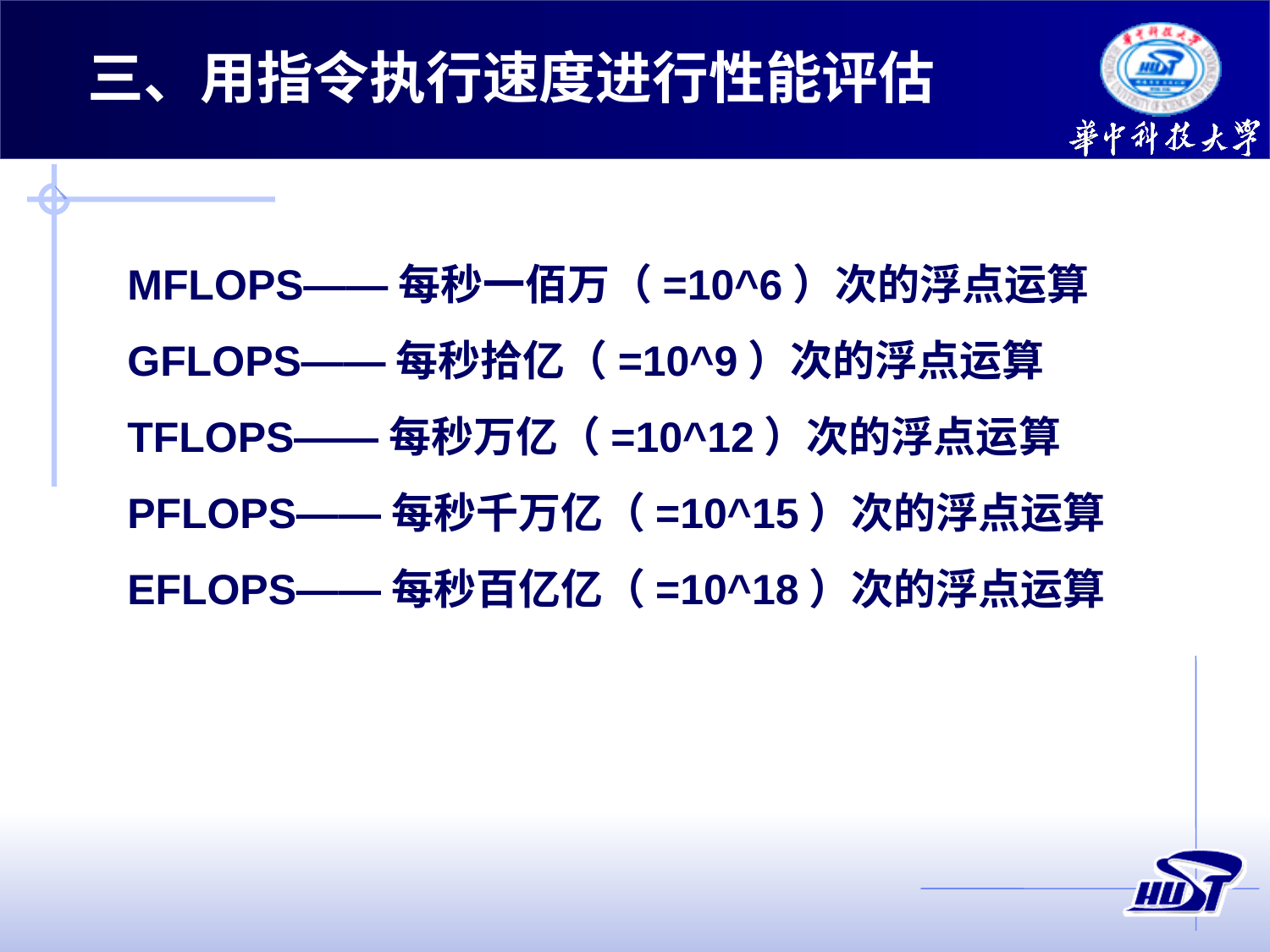

三、用指令执行速度进行性能评估
MFLOPS——每秒一佰万（=10^6）次的浮点运算
GFLOPS——每秒拾亿（=10^9）次的浮点运算
TFLOPS——每秒万亿（=10^12）次的浮点运算
PFLOPS——每秒千万亿（=10^15）次的浮点运算
EFLOPS——每秒百亿亿（=10^18）次的浮点运算